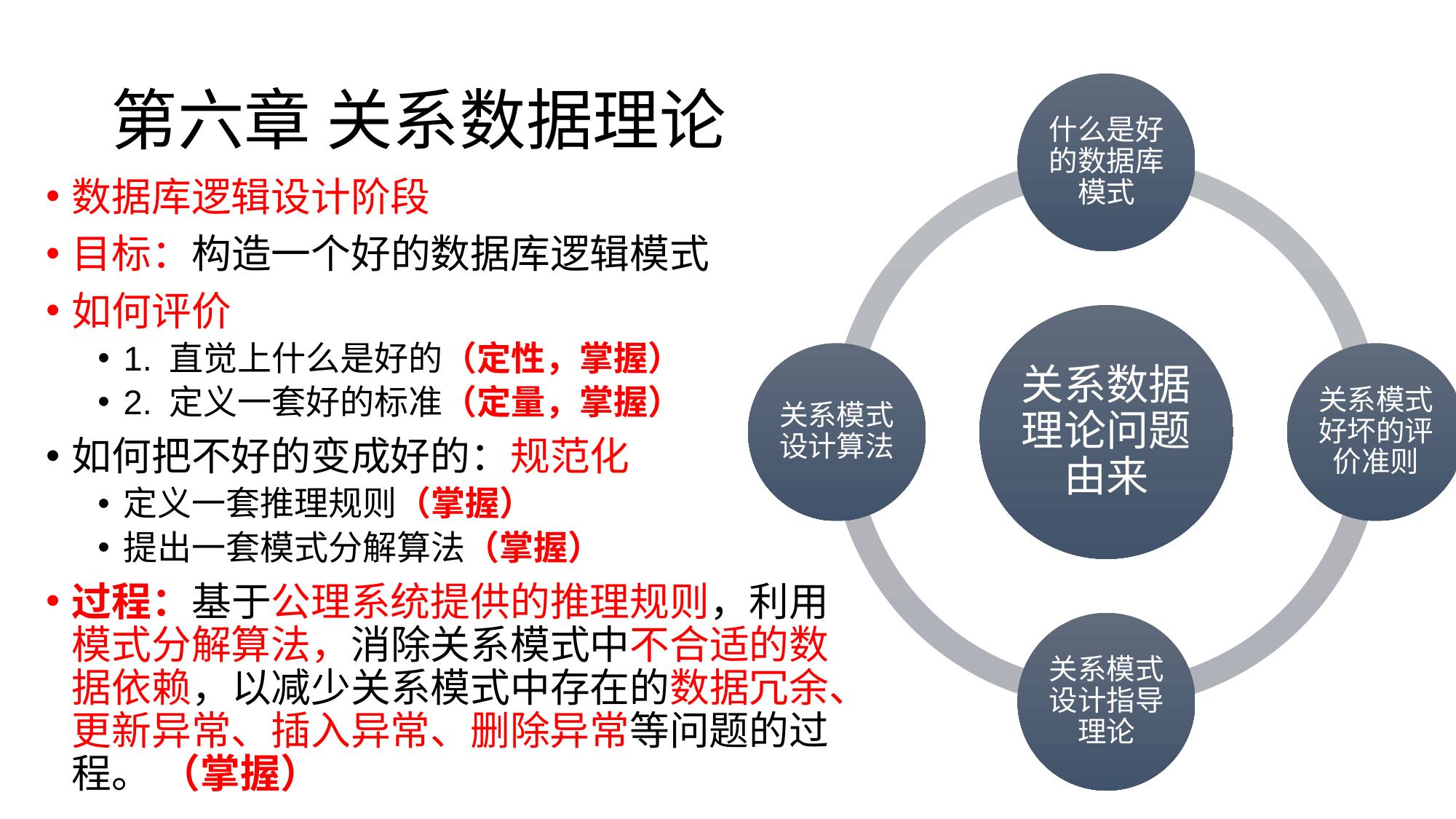

# 第六章 关系数据理论
关系数据理论问题由来
什么是好的数据库模式
关系模式好坏的评价准则
关系模式设计指导理论
关系模式设计算法
数据库逻辑设计阶段
目标：构造一个好的数据库逻辑模式
如何评价
1. 直觉上什么是好的（定性，掌握）
2. 定义一套好的标准（定量，掌握）
如何把不好的变成好的：规范化
定义一套推理规则（掌握）
提出一套模式分解算法（掌握）
过程：基于公理系统提供的推理规则，利用模式分解算法，消除关系模式中不合适的数据依赖，以减少关系模式中存在的数据冗余、更新异常、插入异常、删除异常等问题的过程。 （掌握）